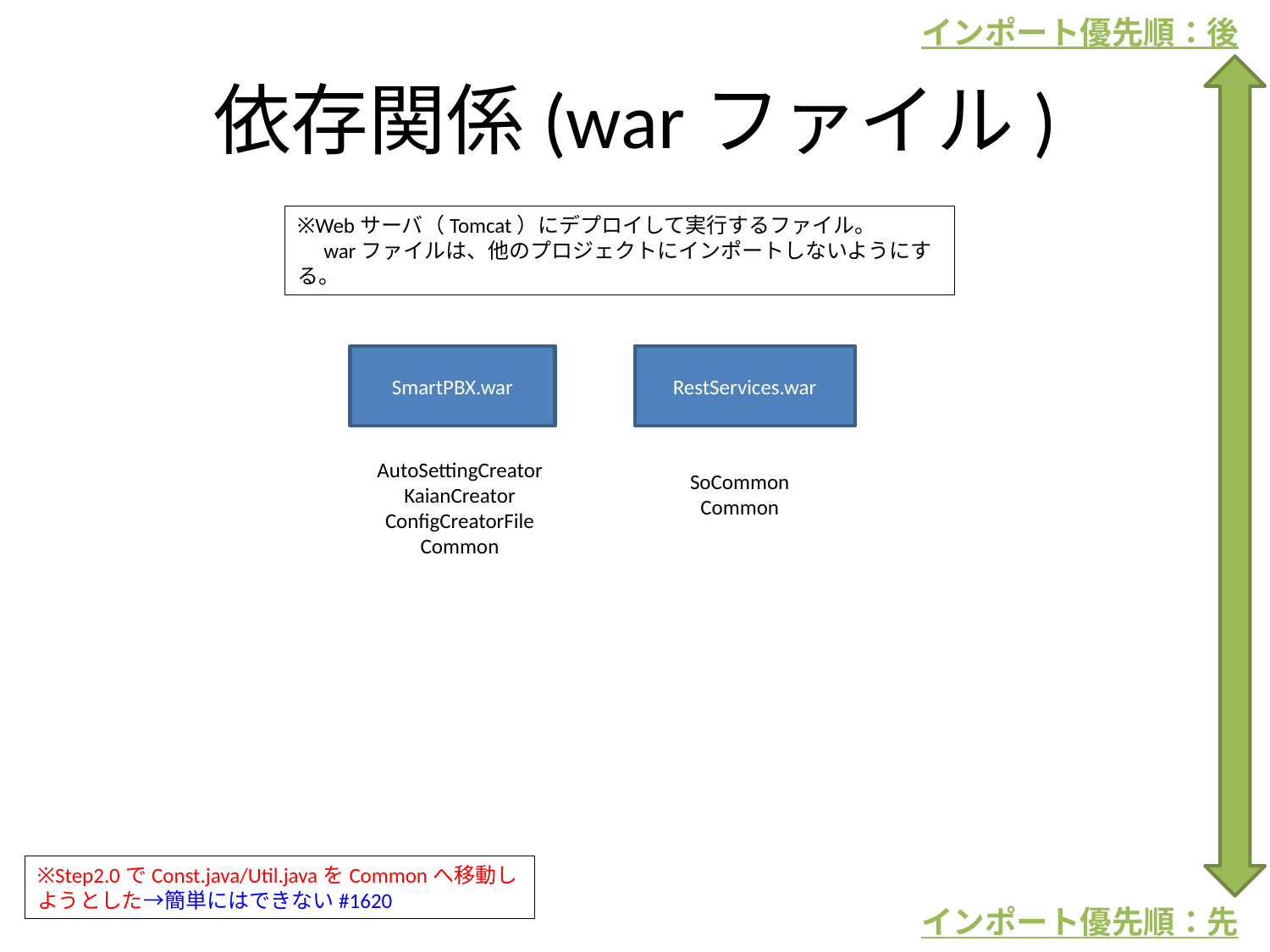

インポート優先順：後
# 依存関係(warファイル)

※Webサーバ（Tomcat）にデプロイして実行するファイル。
　warファイルは、他のプロジェクトにインポートしないようにする。
SmartPBX.war
RestServices.war
AutoSettingCreator
KaianCreator
ConfigCreatorFile
Common
SoCommon
Common
※Step2.0でConst.java/Util.javaをCommonへ移動しようとした→簡単にはできない#1620
インポート優先順：先